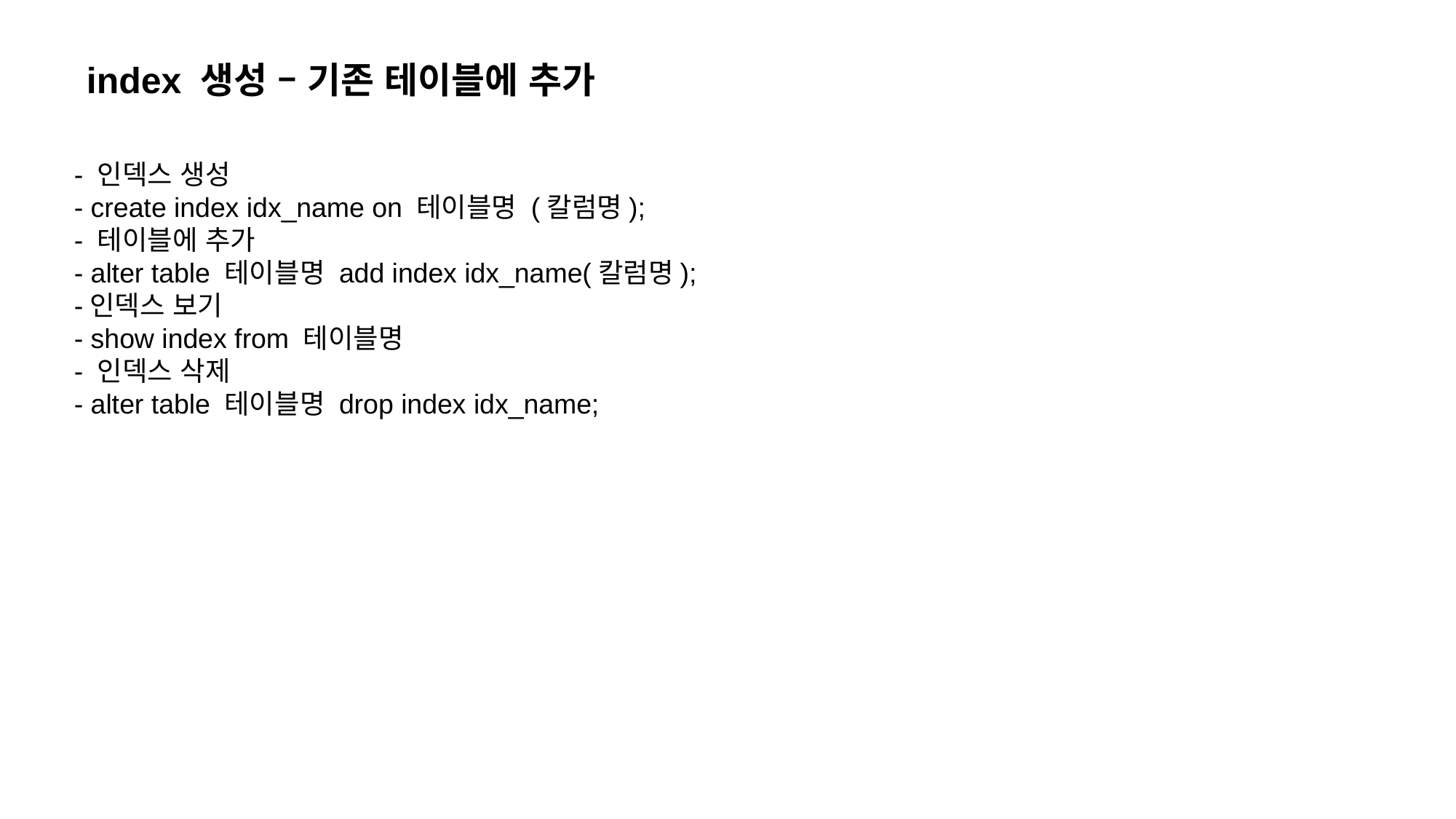

index 생성 – 기존 테이블에 추가
- 인덱스 생성
- create index idx_name on 테이블명 (칼럼명);
- 테이블에 추가
- alter table 테이블명 add index idx_name(칼럼명);
-인덱스 보기
- show index from 테이블명
- 인덱스 삭제
- alter table 테이블명 drop index idx_name;